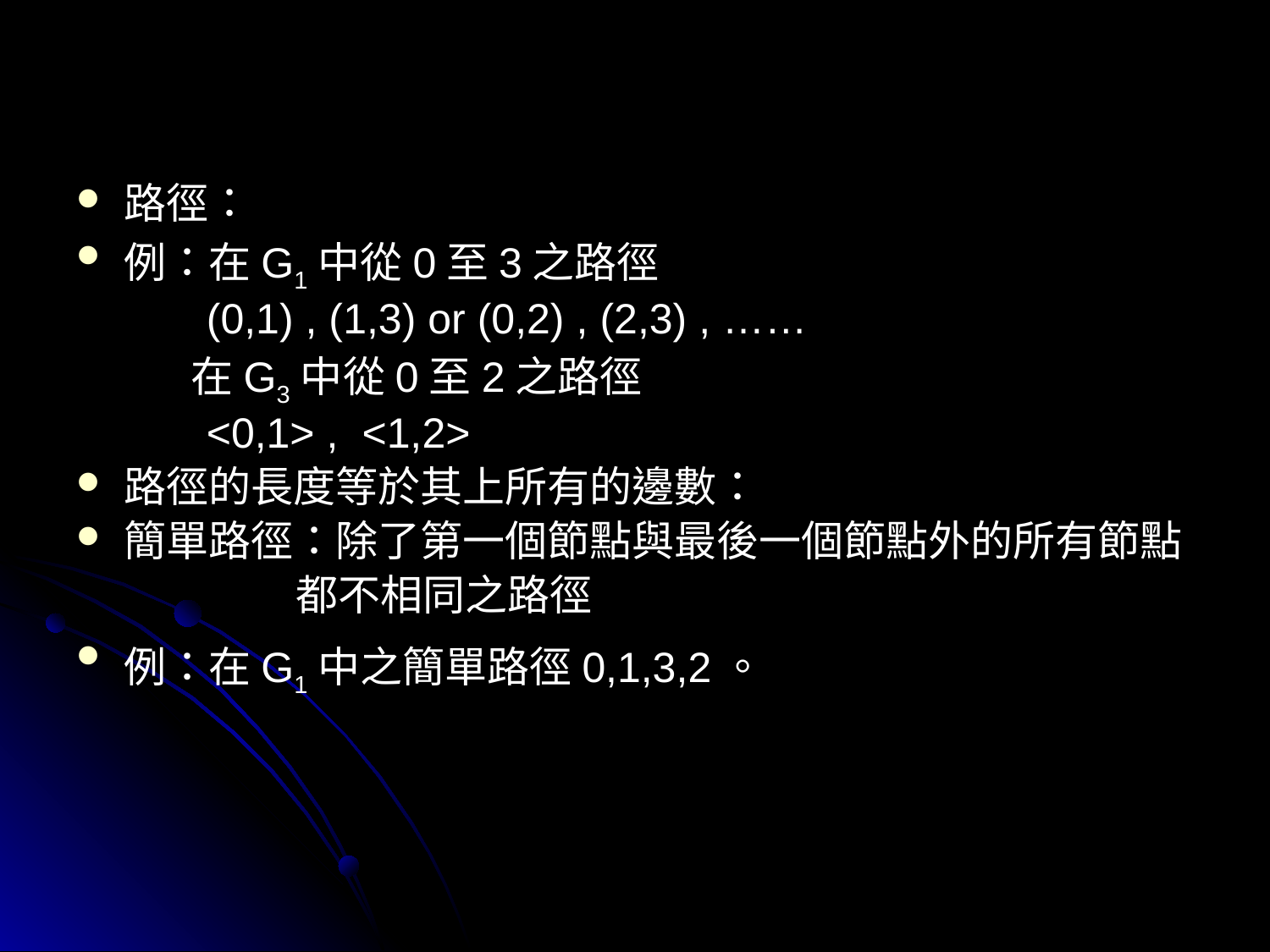

路徑：
例：在G1中從0至3之路徑
           (0,1) , (1,3) or (0,2) , (2,3) , ……
           在G3中從0至2之路徑
           <0,1> ,  <1,2>
路徑的長度等於其上所有的邊數：
簡單路徑：除了第一個節點與最後一個節點外的所有節點
                      都不相同之路徑
例：在G1中之簡單路徑0,1,3,2。